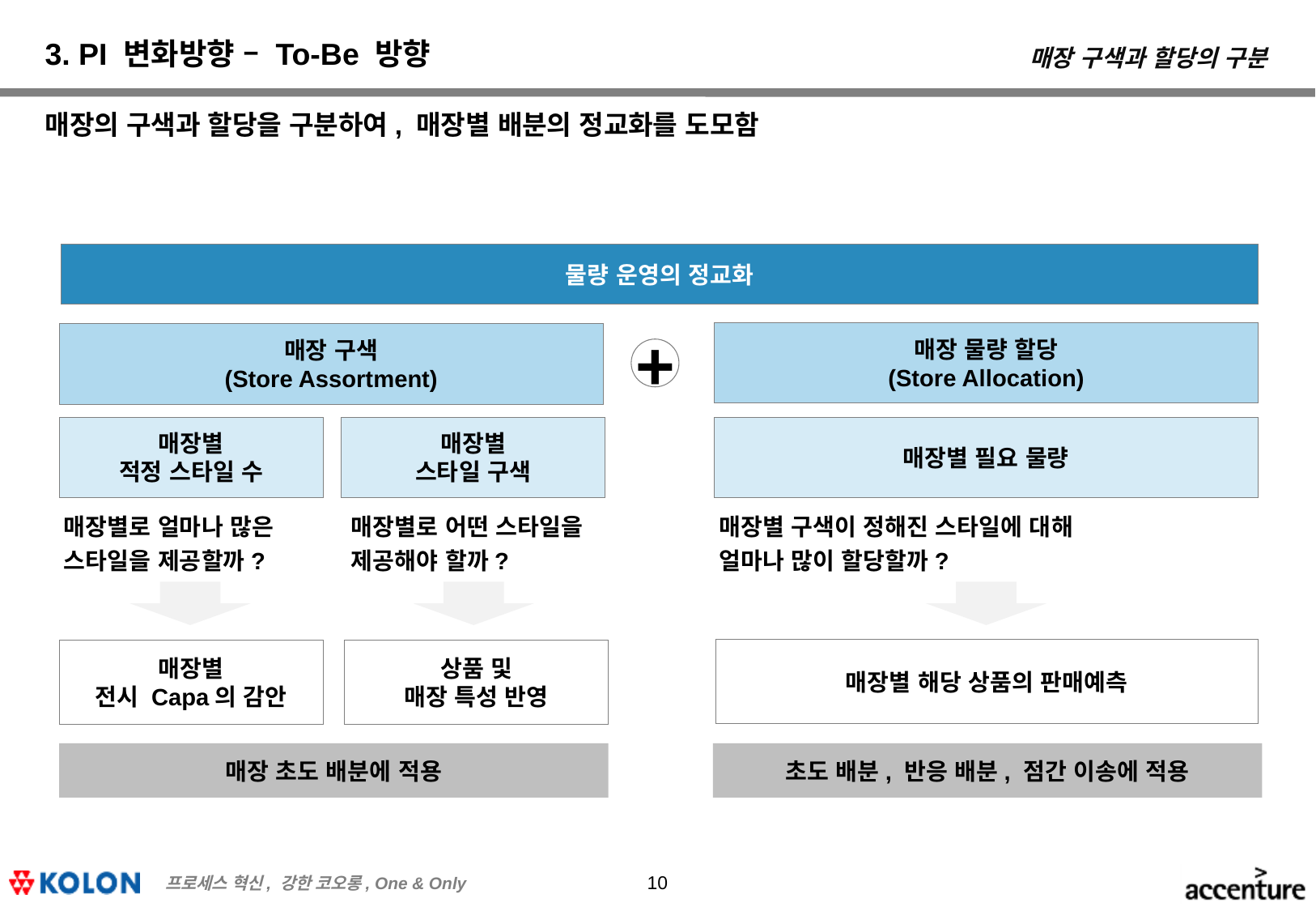

# 3. PI 변화방향 – To-Be 방향
매장 구색과 할당의 구분
매장의 구색과 할당을 구분하여, 매장별 배분의 정교화를 도모함
물량 운영의 정교화
매장 물량 할당
(Store Allocation)
매장 구색
(Store Assortment)
+
매장별
적정 스타일 수
매장별
스타일 구색
매장별 필요 물량
매장별로 얼마나 많은
스타일을 제공할까?
매장별로 어떤 스타일을
제공해야 할까?
매장별 구색이 정해진 스타일에 대해
얼마나 많이 할당할까?

매장별 해당 상품의 판매예측
매장별
전시 Capa의 감안
상품 및
매장 특성 반영
매장 초도 배분에 적용
초도 배분, 반응 배분, 점간 이송에 적용